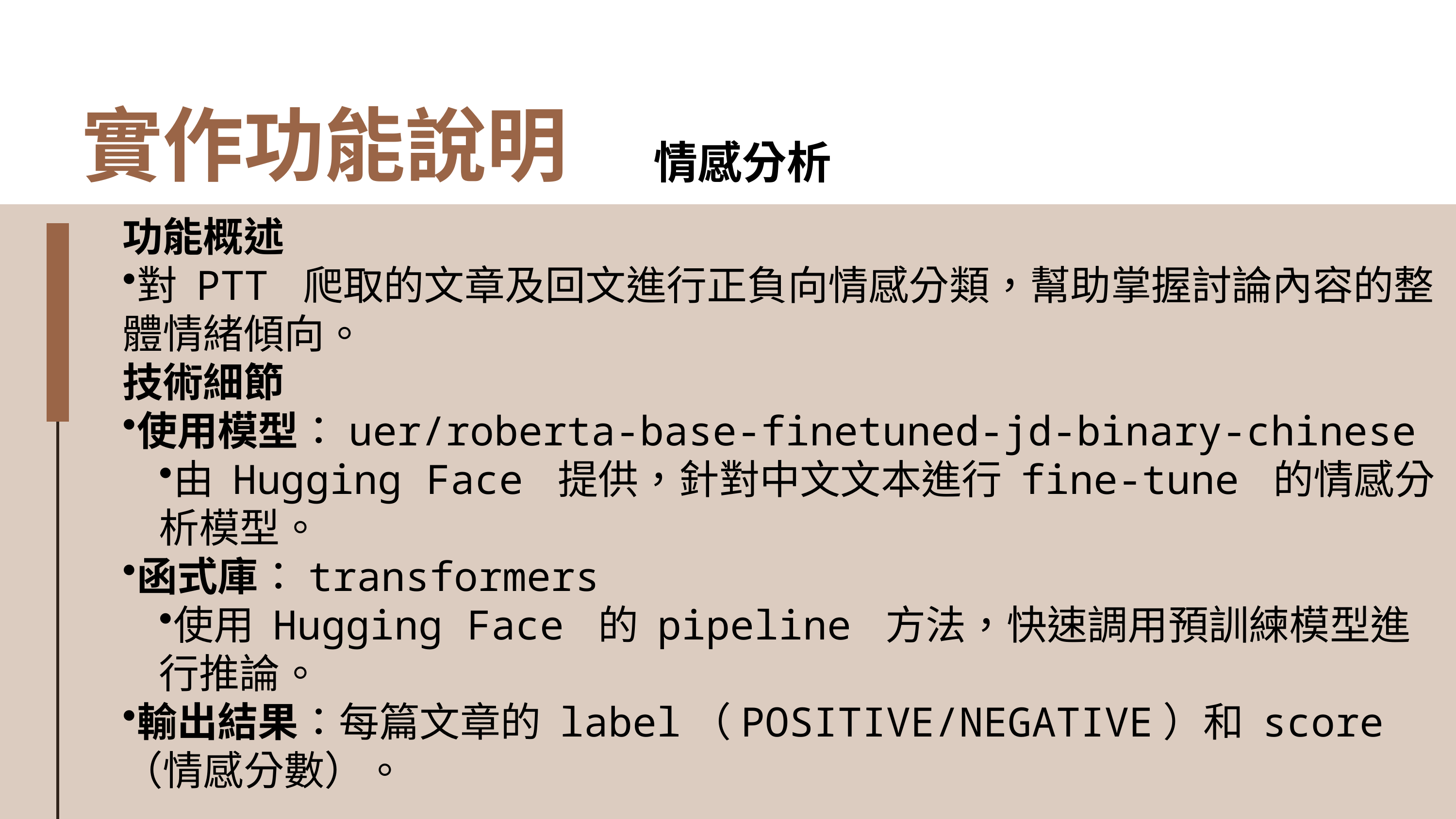

實作功能說明
情感分析

功能概述
對 PTT 爬取的文章及回文進行正負向情感分類，幫助掌握討論內容的整體情緒傾向。
技術細節
使用模型：uer/roberta-base-finetuned-jd-binary-chinese
由 Hugging Face 提供，針對中文文本進行 fine-tune 的情感分析模型。
函式庫：transformers
使用 Hugging Face 的 pipeline 方法，快速調用預訓練模型進行推論。
輸出結果：每篇文章的 label（POSITIVE/NEGATIVE）和 score（情感分數）。